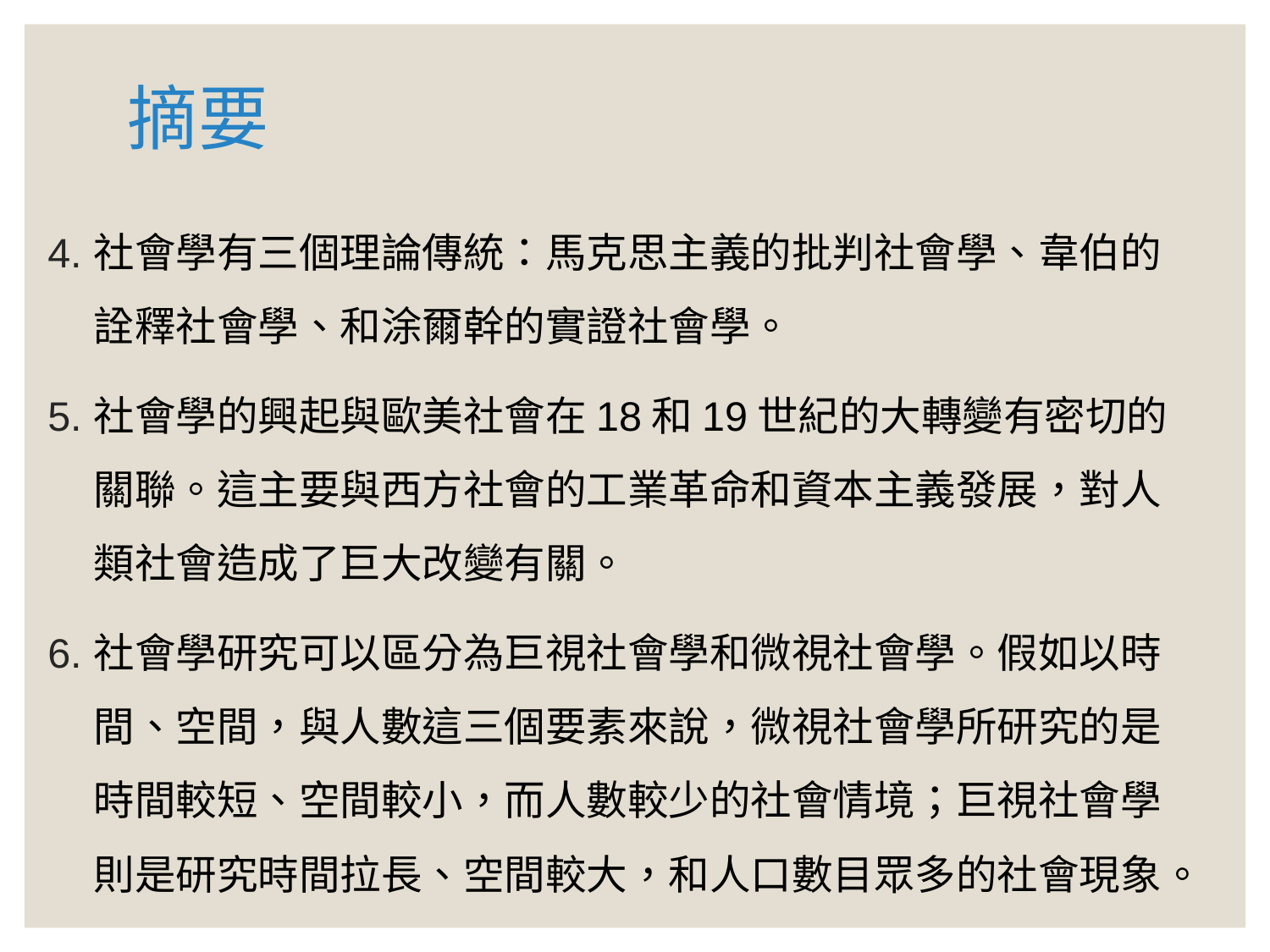

# 摘要
社會學有三個理論傳統：馬克思主義的批判社會學、韋伯的詮釋社會學、和涂爾幹的實證社會學。
社會學的興起與歐美社會在18和19世紀的大轉變有密切的關聯。這主要與西方社會的工業革命和資本主義發展，對人類社會造成了巨大改變有關。
社會學研究可以區分為巨視社會學和微視社會學。假如以時間、空間，與人數這三個要素來說，微視社會學所研究的是時間較短、空間較小，而人數較少的社會情境；巨視社會學則是研究時間拉長、空間較大，和人口數目眾多的社會現象。